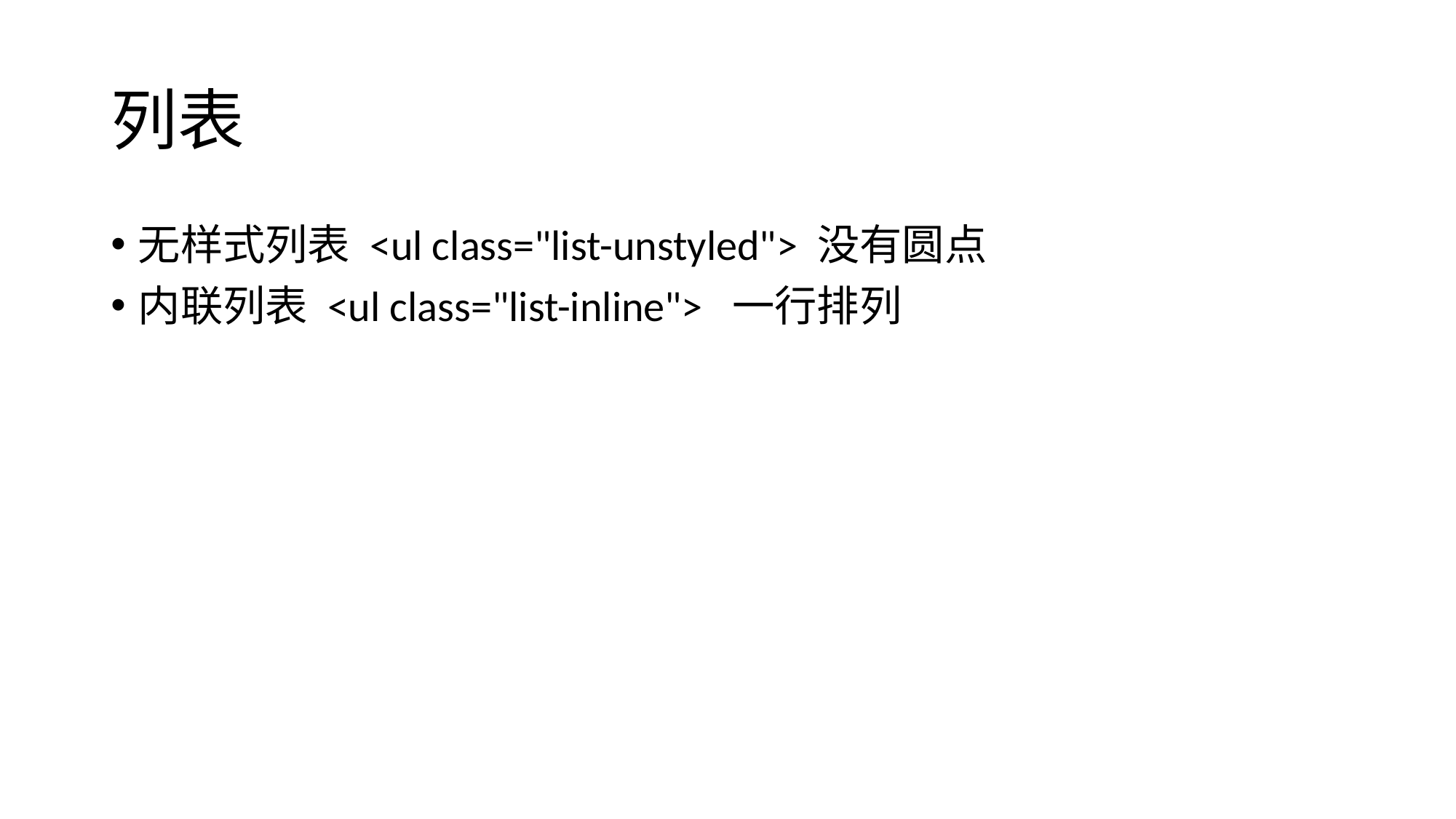

# 列表
无样式列表 <ul class="list-unstyled"> 没有圆点
内联列表 <ul class="list-inline">  一行排列